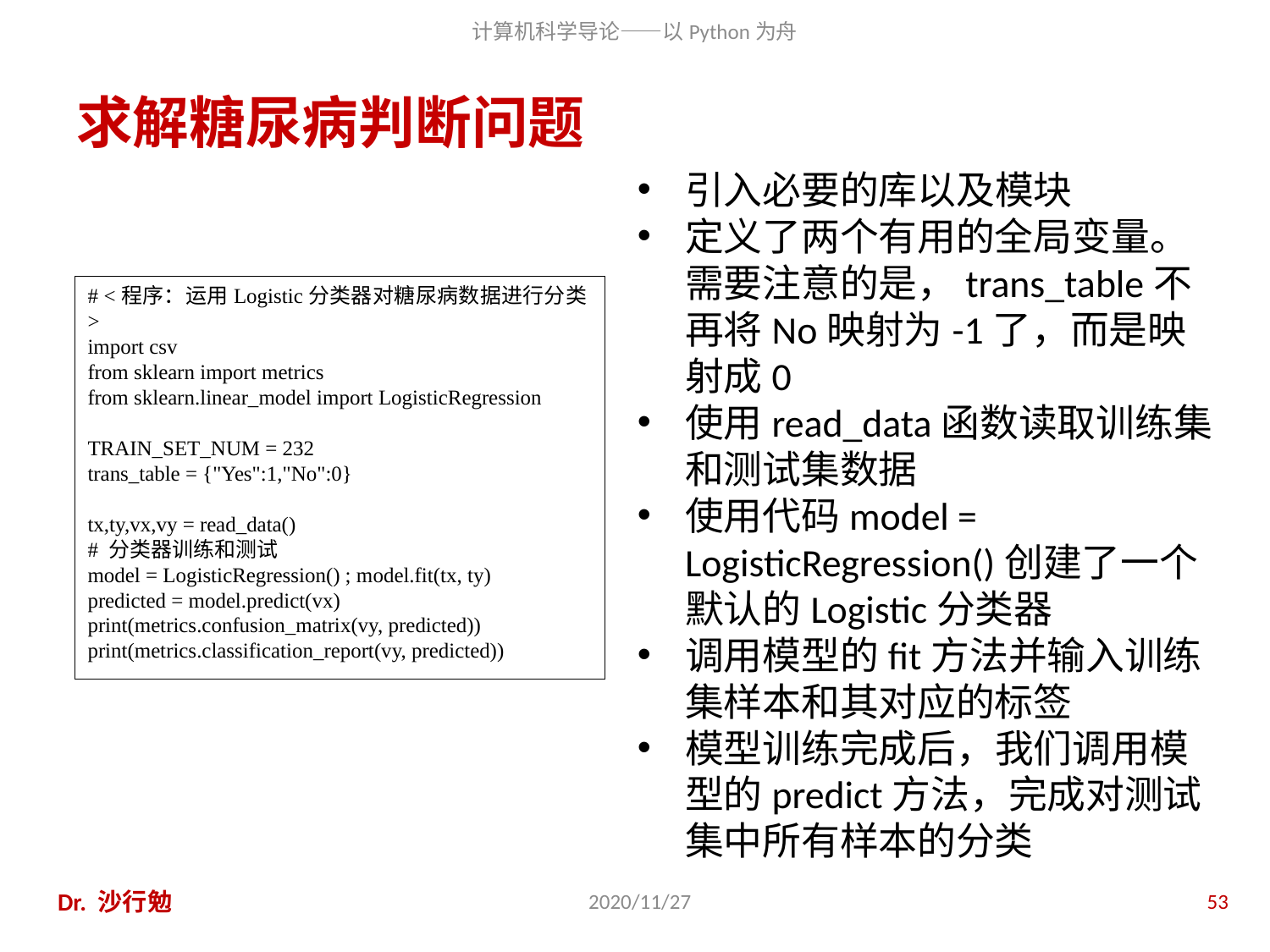

# 求解糖尿病判断问题
引入必要的库以及模块
定义了两个有用的全局变量。需要注意的是，trans_table不再将No映射为-1了，而是映射成0
使用read_data函数读取训练集和测试集数据
使用代码model = LogisticRegression()创建了一个默认的Logistic分类器
调用模型的fit方法并输入训练集样本和其对应的标签
模型训练完成后，我们调用模型的predict方法，完成对测试集中所有样本的分类
# <程序：运用Logistic分类器对糖尿病数据进行分类>
import csv
from sklearn import metrics
from sklearn.linear_model import LogisticRegression

TRAIN_SET_NUM = 232
trans_table = {"Yes":1,"No":0}

tx,ty,vx,vy = read_data()
# 分类器训练和测试
model = LogisticRegression() ; model.fit(tx, ty)
predicted = model.predict(vx)
print(metrics.confusion_matrix(vy, predicted))
print(metrics.classification_report(vy, predicted))
Dr. 沙行勉
2020/11/27
53